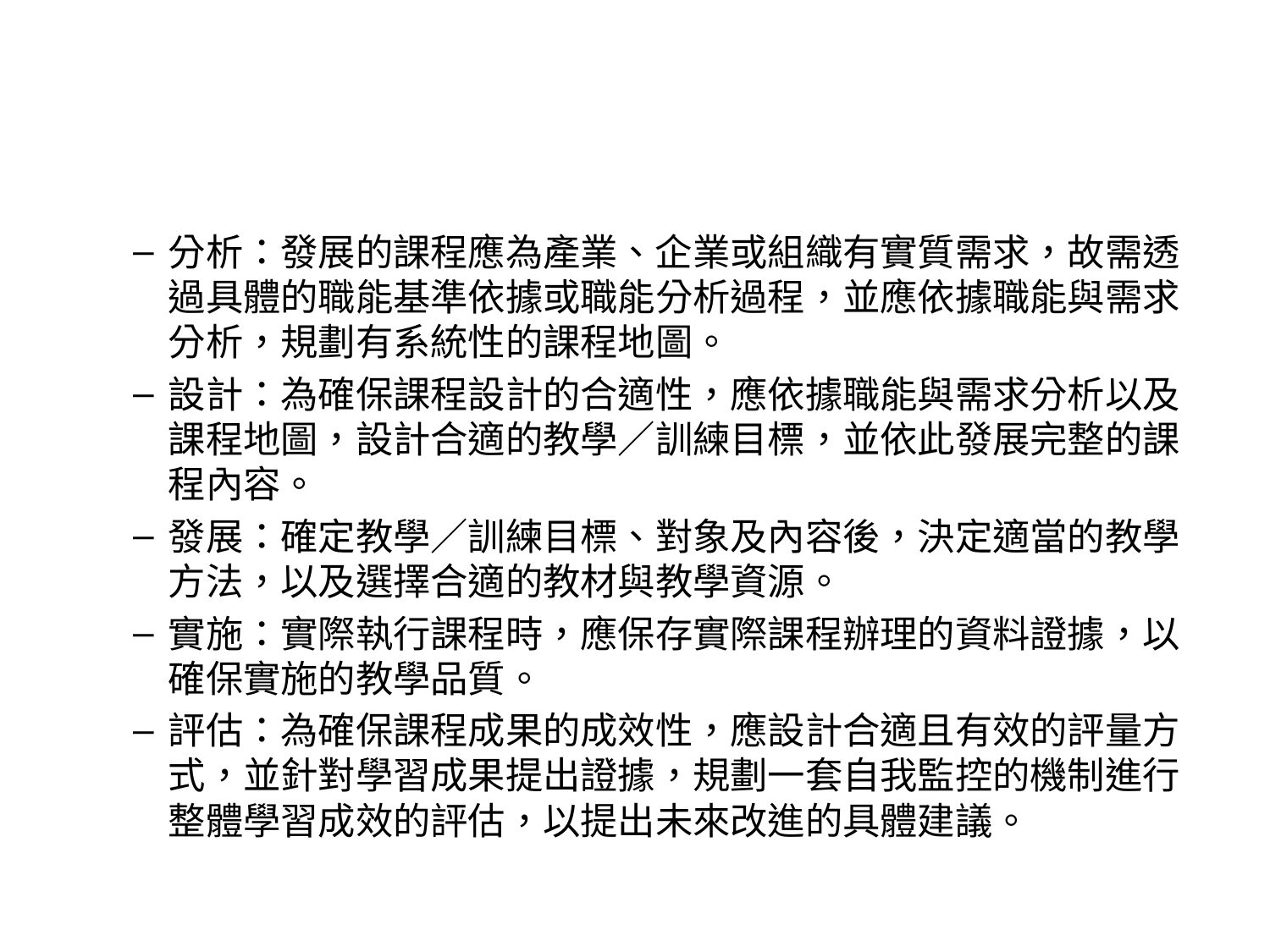

#
分析：發展的課程應為產業、企業或組織有實質需求，故需透過具體的職能基準依據或職能分析過程，並應依據職能與需求分析，規劃有系統性的課程地圖。
設計：為確保課程設計的合適性，應依據職能與需求分析以及課程地圖，設計合適的教學／訓練目標，並依此發展完整的課程內容。
發展：確定教學／訓練目標、對象及內容後，決定適當的教學方法，以及選擇合適的教材與教學資源。
實施：實際執行課程時，應保存實際課程辦理的資料證據，以確保實施的教學品質。
評估：為確保課程成果的成效性，應設計合適且有效的評量方式，並針對學習成果提出證據，規劃一套自我監控的機制進行整體學習成效的評估，以提出未來改進的具體建議。